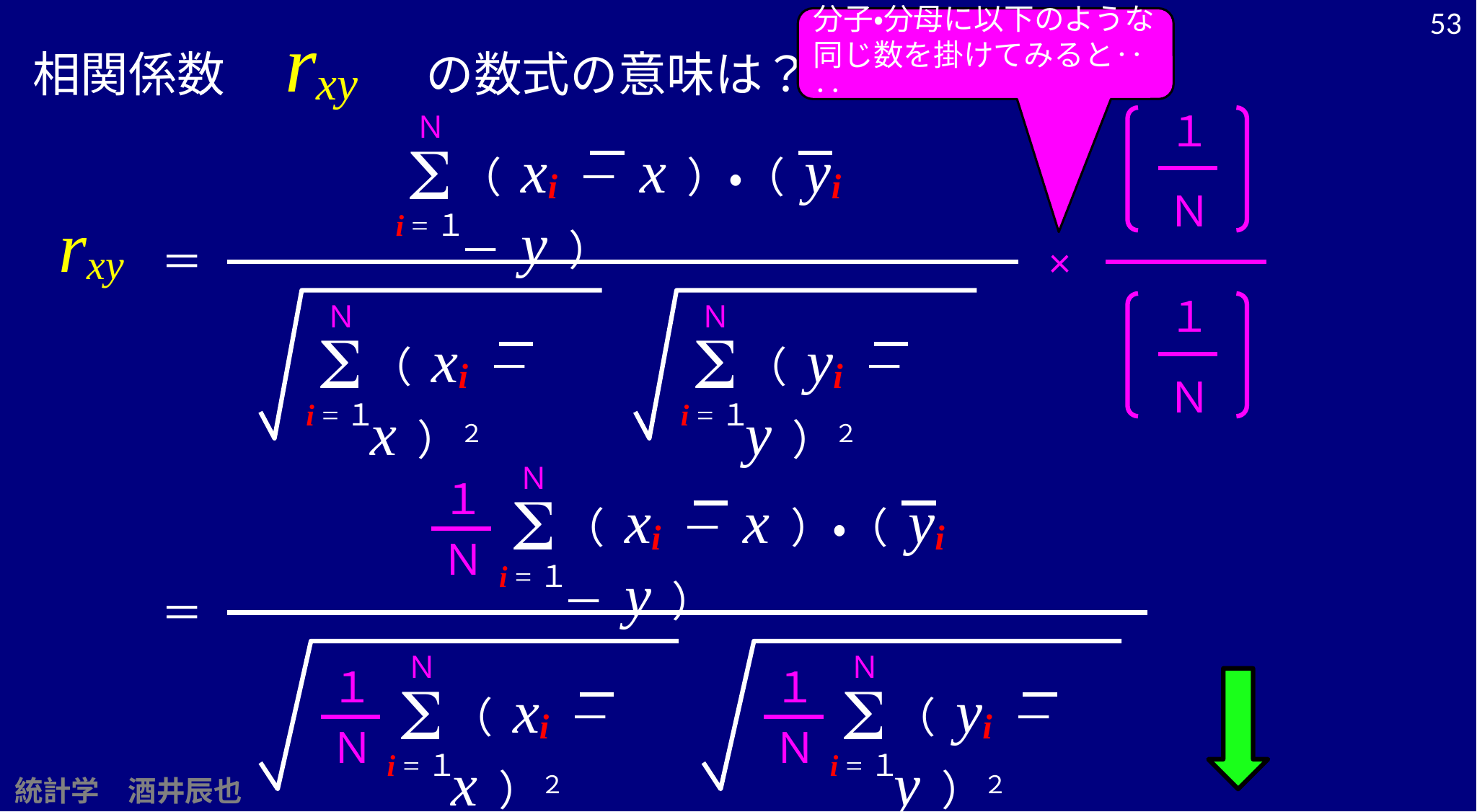

53
相関係数　rxy　の数式の意味は？
分子・分母に以下のような
同じ数を掛けてみると‥‥
１

Ｎ
×
１

Ｎ
Ｎ
Σ
i =１
（ xi － x ）・（ yi － y ）
rxy
＝

Ｎ
Σ
i =１
Ｎ
Σ
i =１
（ xi － x ）２
（ yi － y ）２
Ｎ
Σ
i =１
１
（ xi － x ）・（ yi － y ）
Ｎ
＝

Ｎ
Σ
i =１
Ｎ
Σ
i =１
１
１
（ xi － x ）２
（ yi － y ）２

Ｎ
Ｎ
統計学　酒井辰也